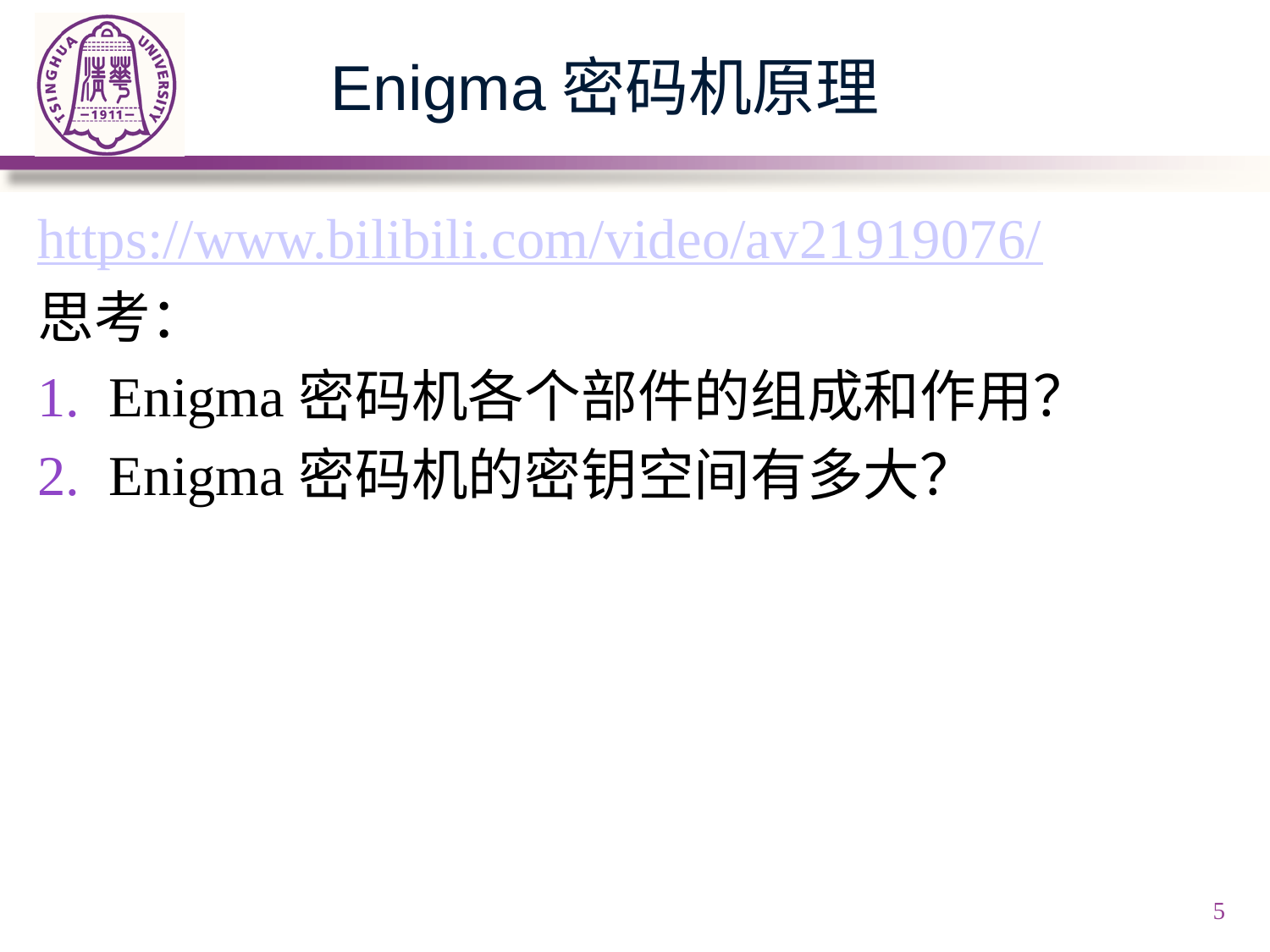

# Enigma密码机原理
https://www.bilibili.com/video/av21919076/
思考：
Enigma密码机各个部件的组成和作用？
Enigma密码机的密钥空间有多大？

5